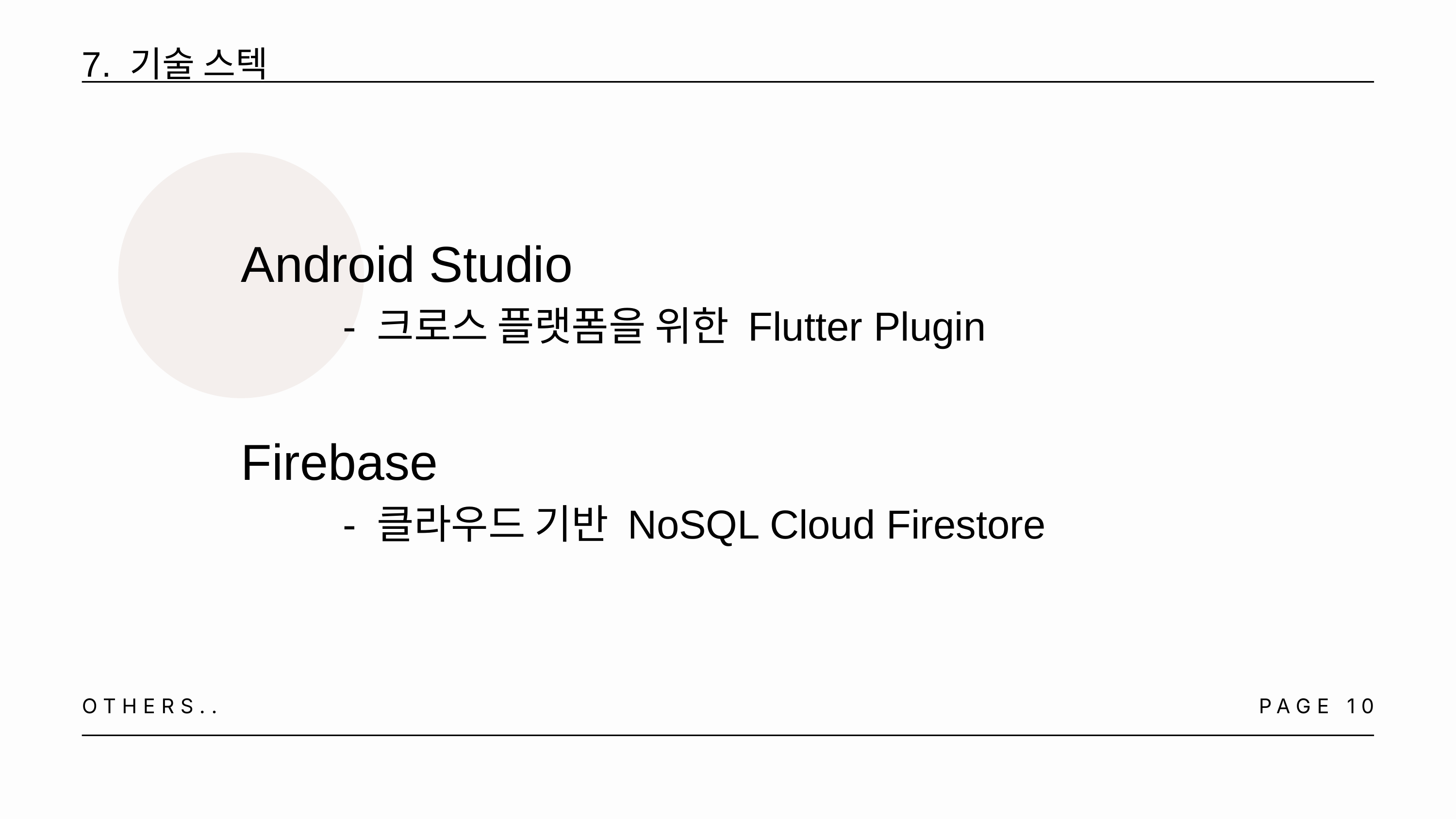

7. 기술 스텍

Android Studio
         - 크로스 플랫폼을 위한 Flutter Plugin

Firebase
         - 클라우드 기반 NoSQL Cloud Firestore
OTHERS..
PAGE 10